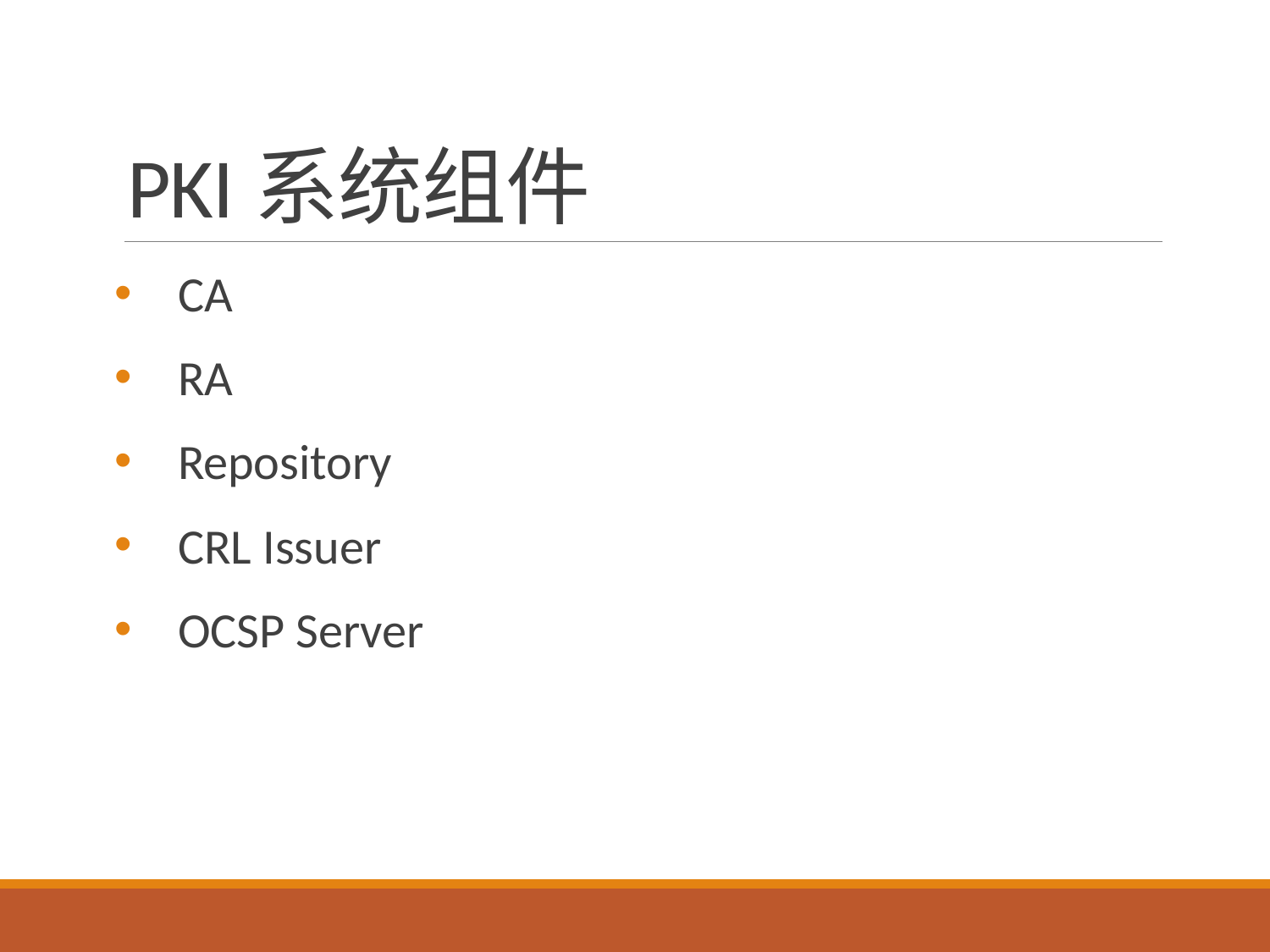

# PKI系统组件
CA
RA
Repository
CRL Issuer
OCSP Server
69